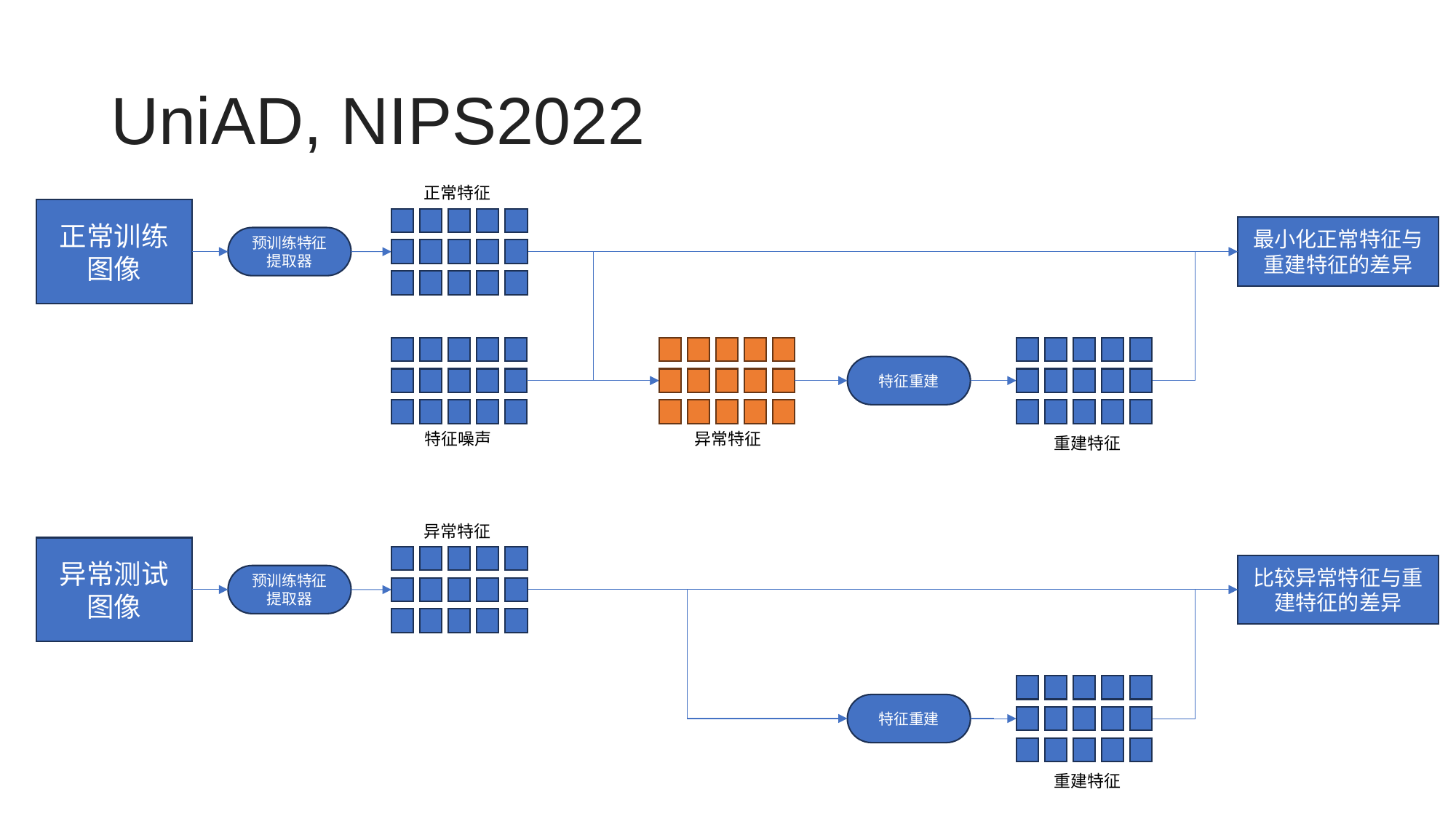

# UniAD, NIPS2022
正常特征
正常训练图像

最小化正常特征与重建特征的差异
预训练特征提取器

特征重建
特征噪声
异常特征
重建特征
异常特征
异常测试图像

比较异常特征与重建特征的差异
预训练特征提取器

特征重建
重建特征